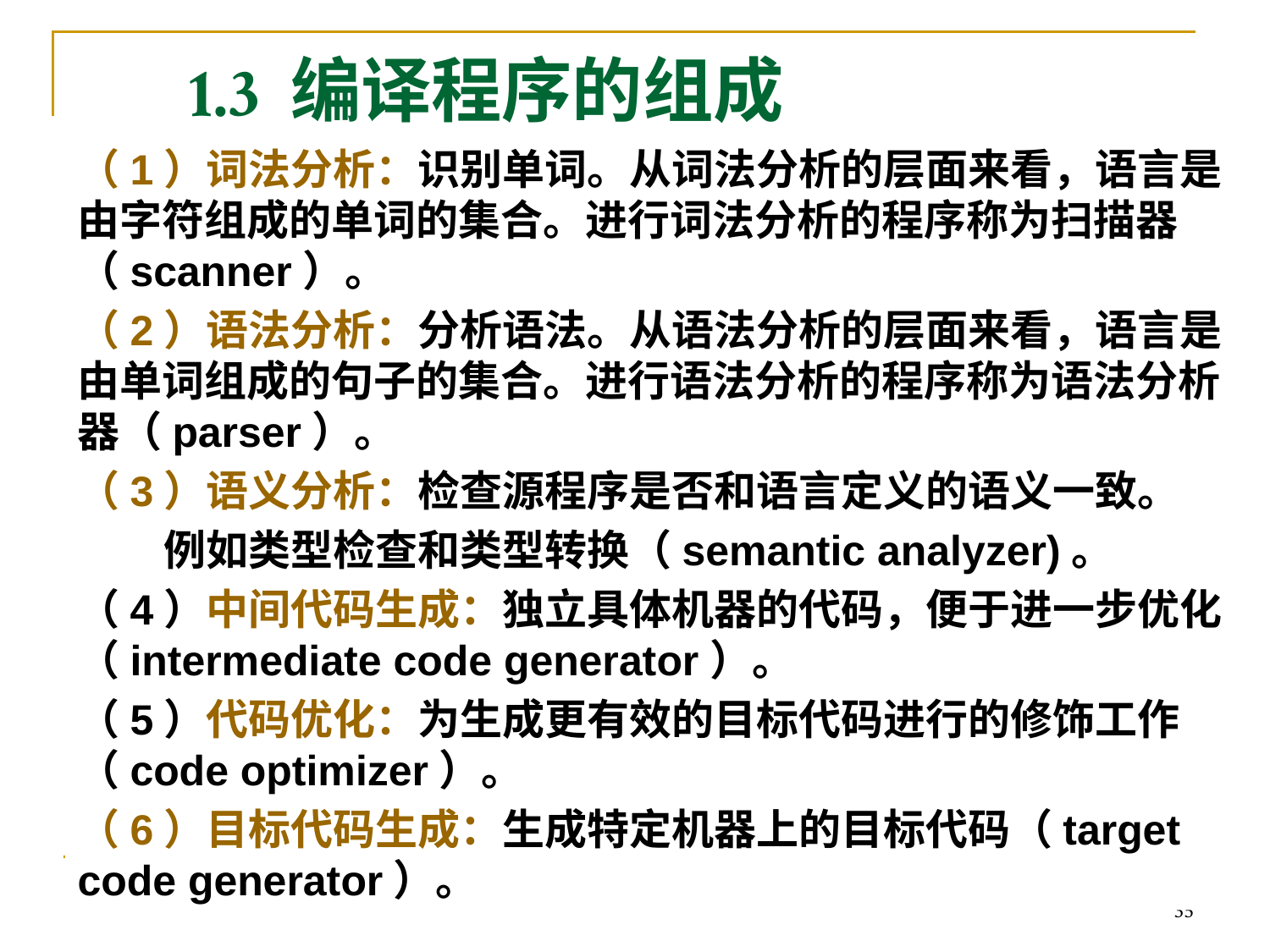

# 1.3 编译程序的组成
（1）词法分析：识别单词。从词法分析的层面来看，语言是由字符组成的单词的集合。进行词法分析的程序称为扫描器（scanner）。
（2）语法分析：分析语法。从语法分析的层面来看，语言是由单词组成的句子的集合。进行语法分析的程序称为语法分析器（parser）。
（3）语义分析：检查源程序是否和语言定义的语义一致。
        例如类型检查和类型转换（semantic analyzer)。
（4）中间代码生成：独立具体机器的代码，便于进一步优化（intermediate code generator）。
（5）代码优化：为生成更有效的目标代码进行的修饰工作（code optimizer）。
（6）目标代码生成：生成特定机器上的目标代码（target code generator）。
35